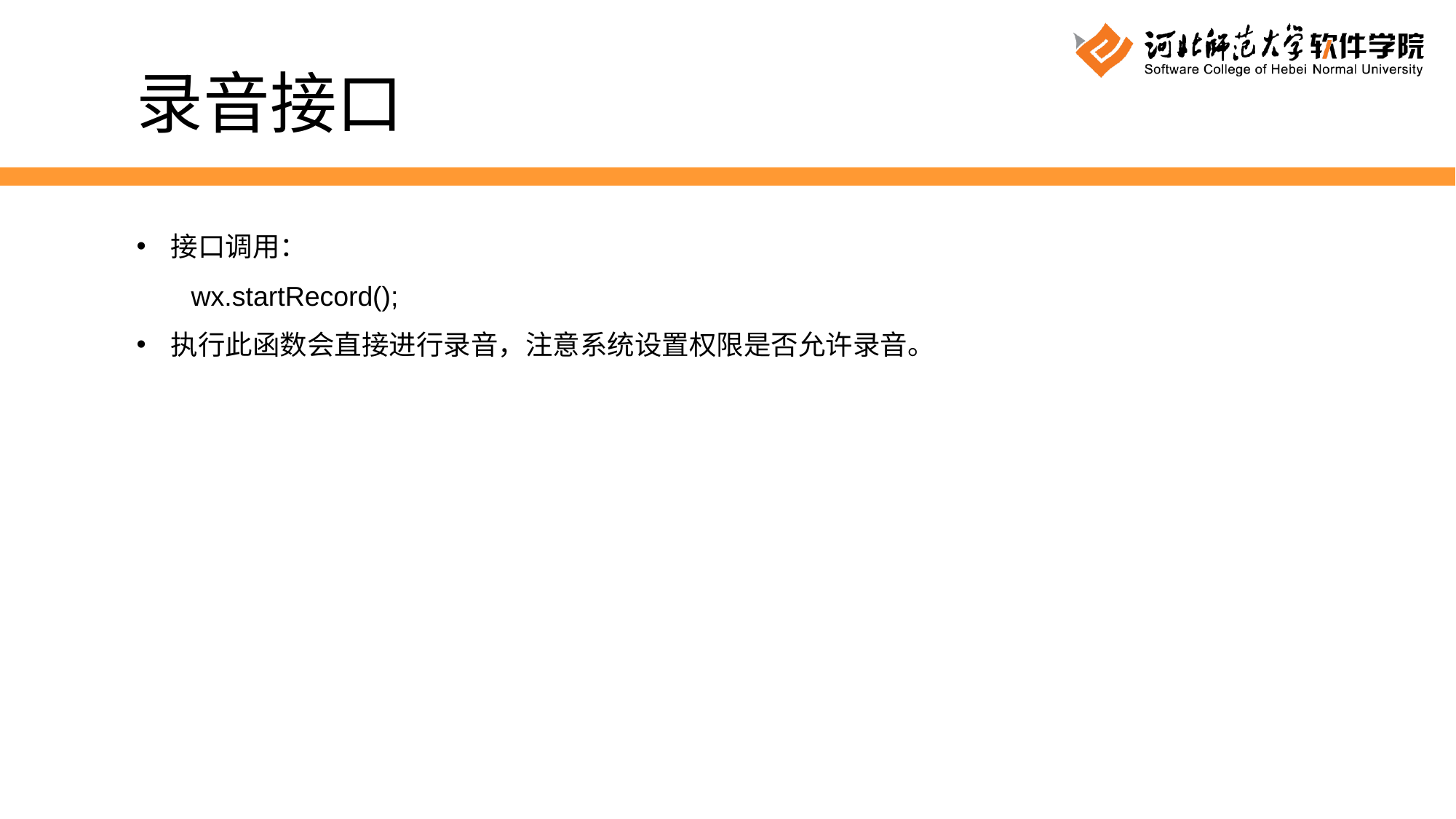

录音接口
接口调用：
wx.startRecord();
执行此函数会直接进行录音，注意系统设置权限是否允许录音。